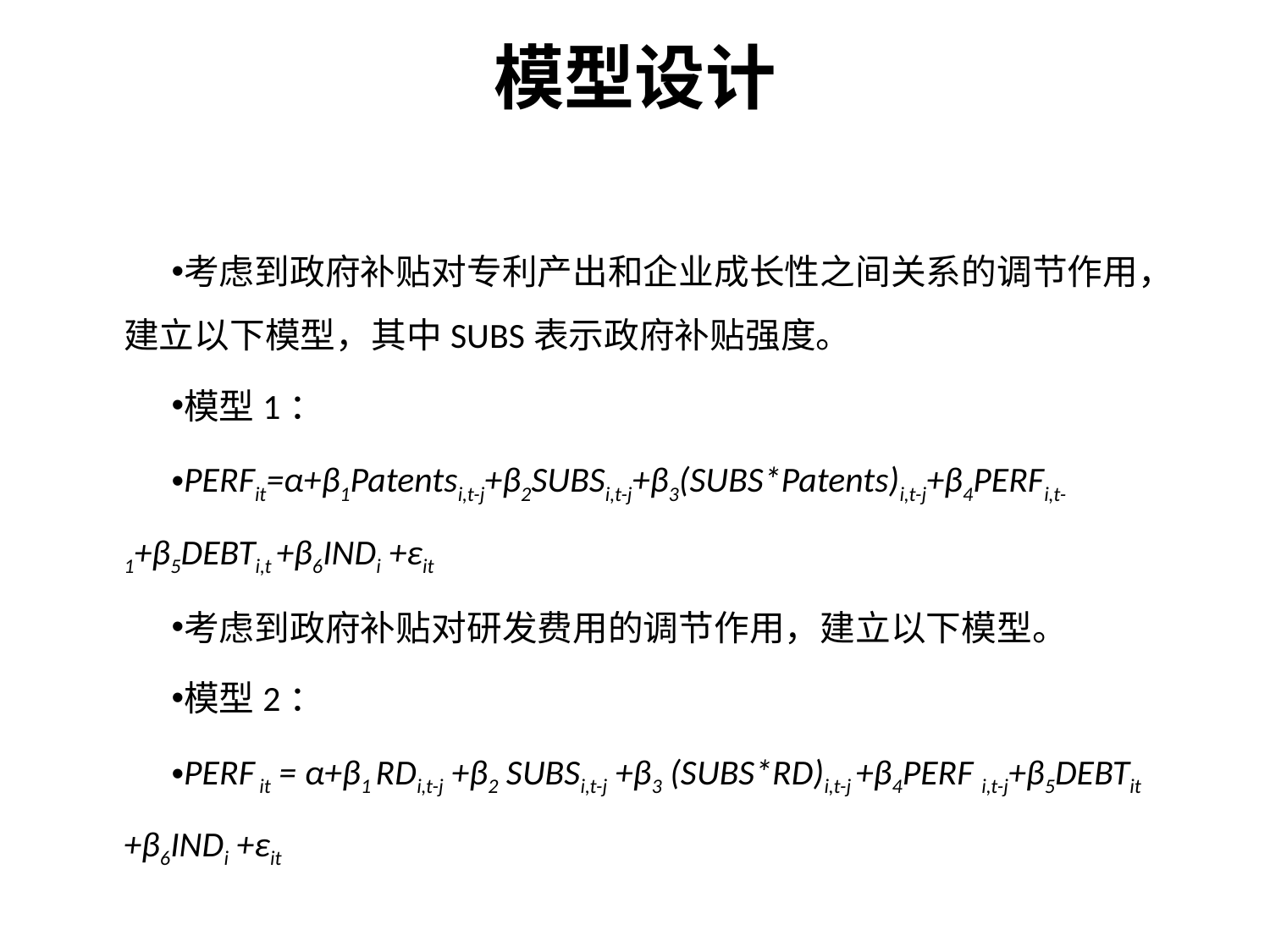

# 模型设计
考虑到政府补贴对专利产出和企业成长性之间关系的调节作用，建立以下模型，其中SUBS表示政府补贴强度。
模型1：
PERFit=α+β1Patentsi,t-j+β2SUBSi,t-j+β3(SUBS*Patents)i,t-j+β4PERFi,t-1+β5DEBTi,t +β6INDi +εit
考虑到政府补贴对研发费用的调节作用，建立以下模型。
模型2：
PERF it = α+β1 RDi,t-j +β2 SUBSi,t-j +β3 (SUBS*RD)i,t-j +β4PERF i,t-j+β5DEBTit +β6INDi +εit